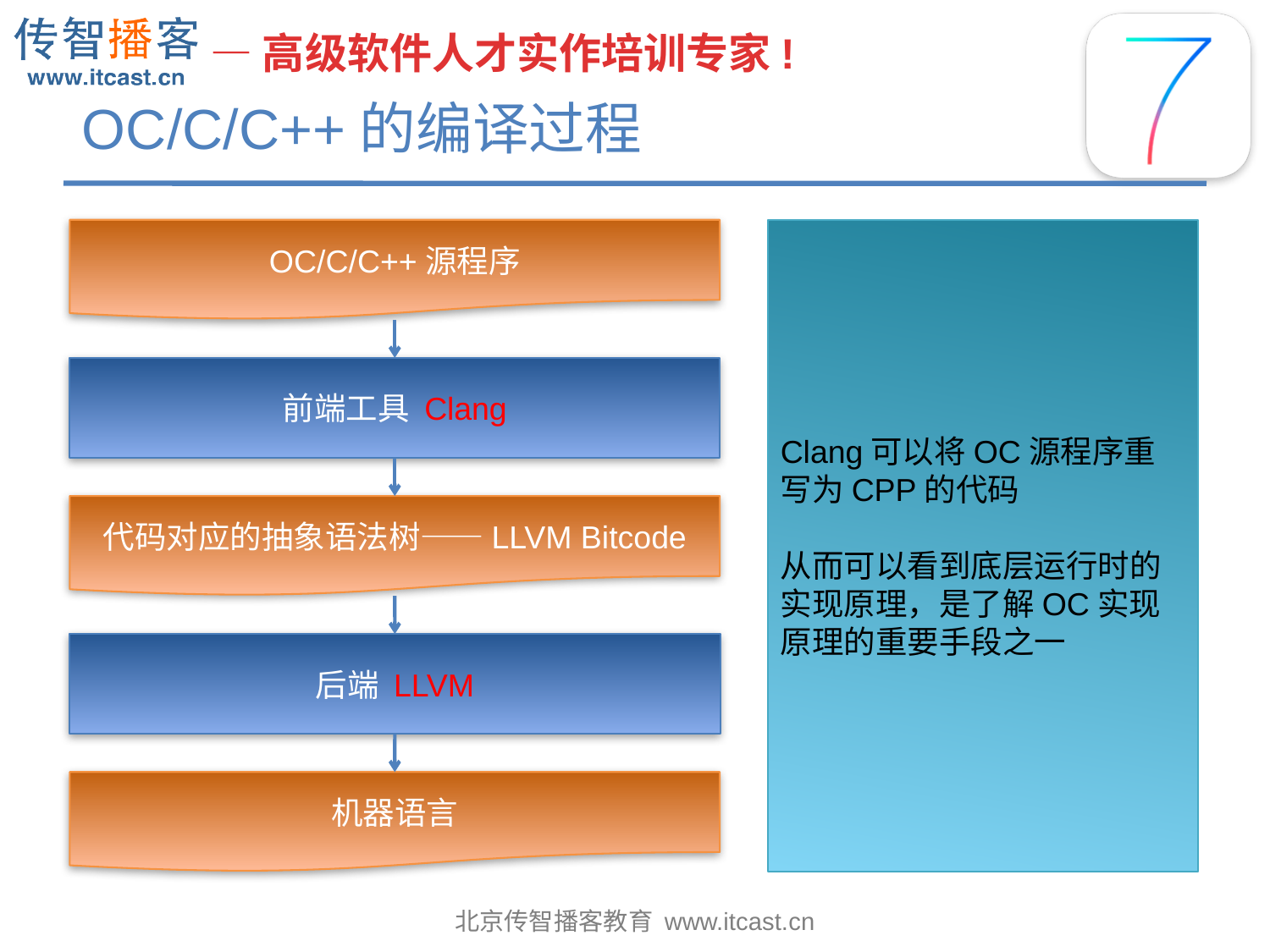

# OC/C/C++的编译过程
OC/C/C++源程序
前端工具 Clang
代码对应的抽象语法树——LLVM Bitcode
后端 LLVM
机器语言
Clang可以将OC源程序重写为CPP的代码

从而可以看到底层运行时的实现原理，是了解OC实现原理的重要手段之一